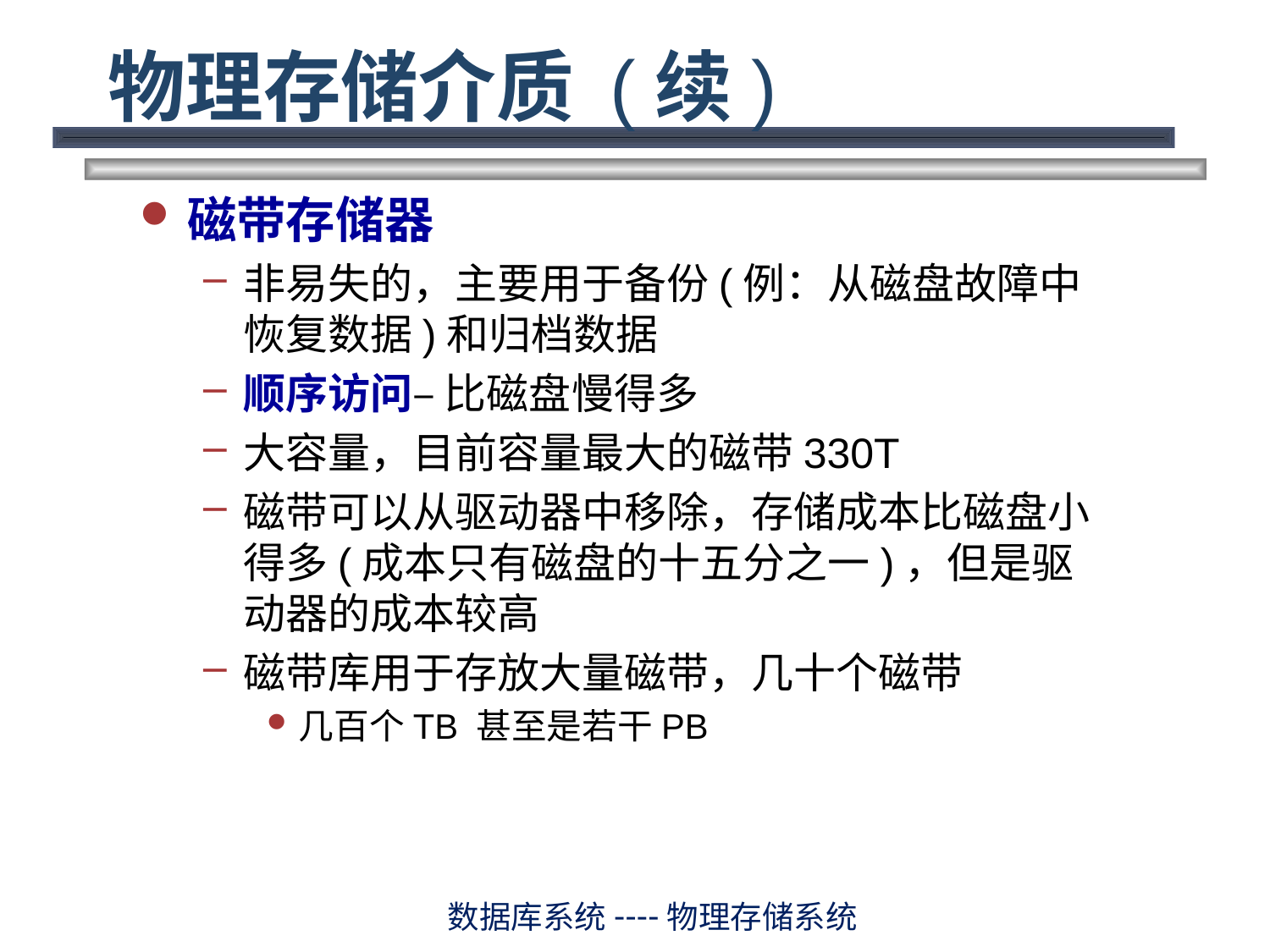

# 物理存储介质 (续)
磁带存储器
非易失的，主要用于备份(例：从磁盘故障中恢复数据)和归档数据
顺序访问– 比磁盘慢得多
大容量，目前容量最大的磁带330T
磁带可以从驱动器中移除，存储成本比磁盘小得多(成本只有磁盘的十五分之一)，但是驱动器的成本较高
磁带库用于存放大量磁带，几十个磁带
几百个TB 甚至是若干PB
数据库系统----物理存储系统